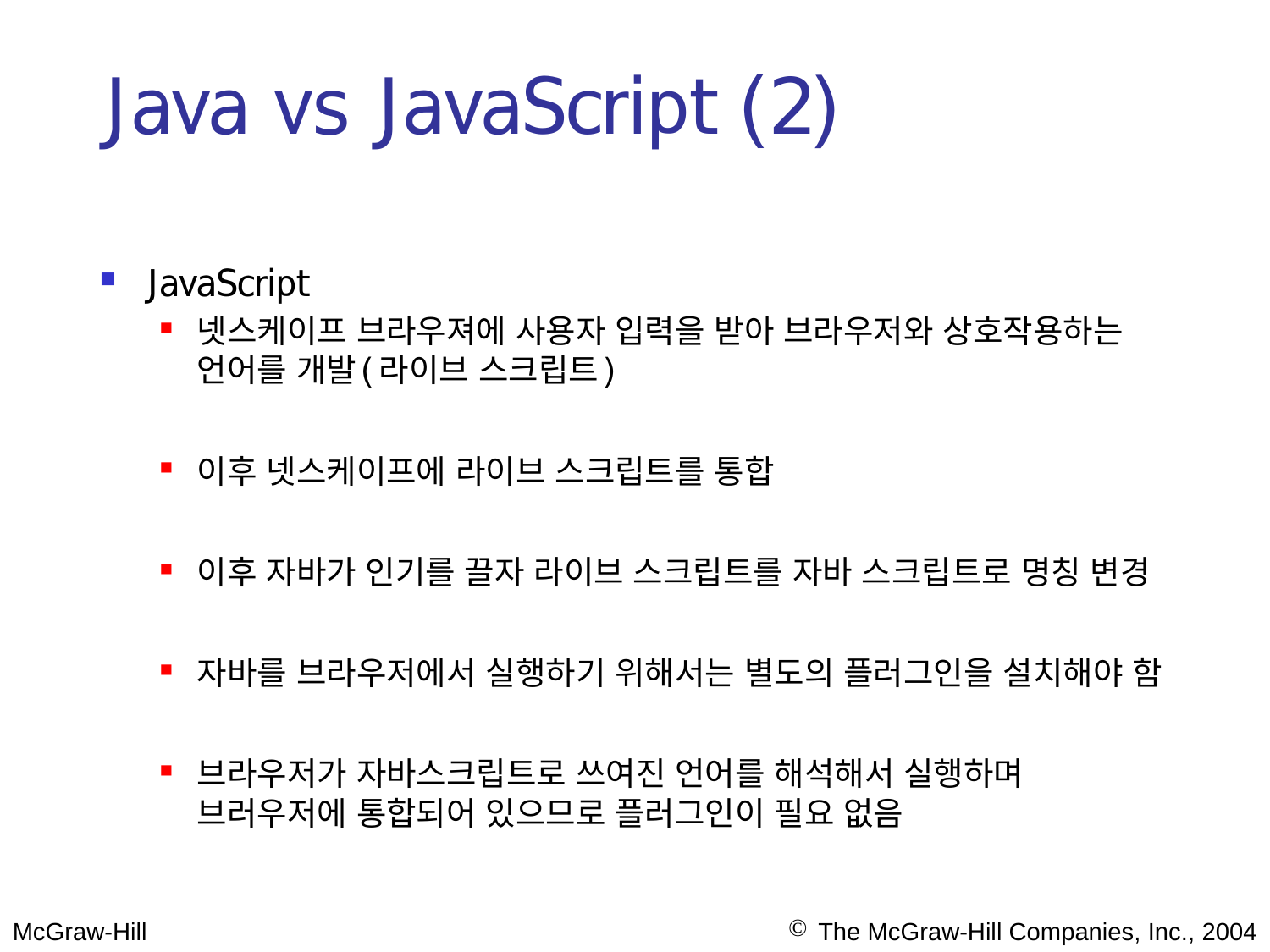

# Java vs JavaScript (2)
JavaScript
넷스케이프 브라우져에 사용자 입력을 받아 브라우저와 상호작용하는 언어를 개발(라이브 스크립트)

이후 넷스케이프에 라이브 스크립트를 통합

이후 자바가 인기를 끌자 라이브 스크립트를 자바 스크립트로 명칭 변경

자바를 브라우저에서 실행하기 위해서는 별도의 플러그인을 설치해야 함

브라우저가 자바스크립트로 쓰여진 언어를 해석해서 실행하며 브러우저에 통합되어 있으므로 플러그인이 필요 없음